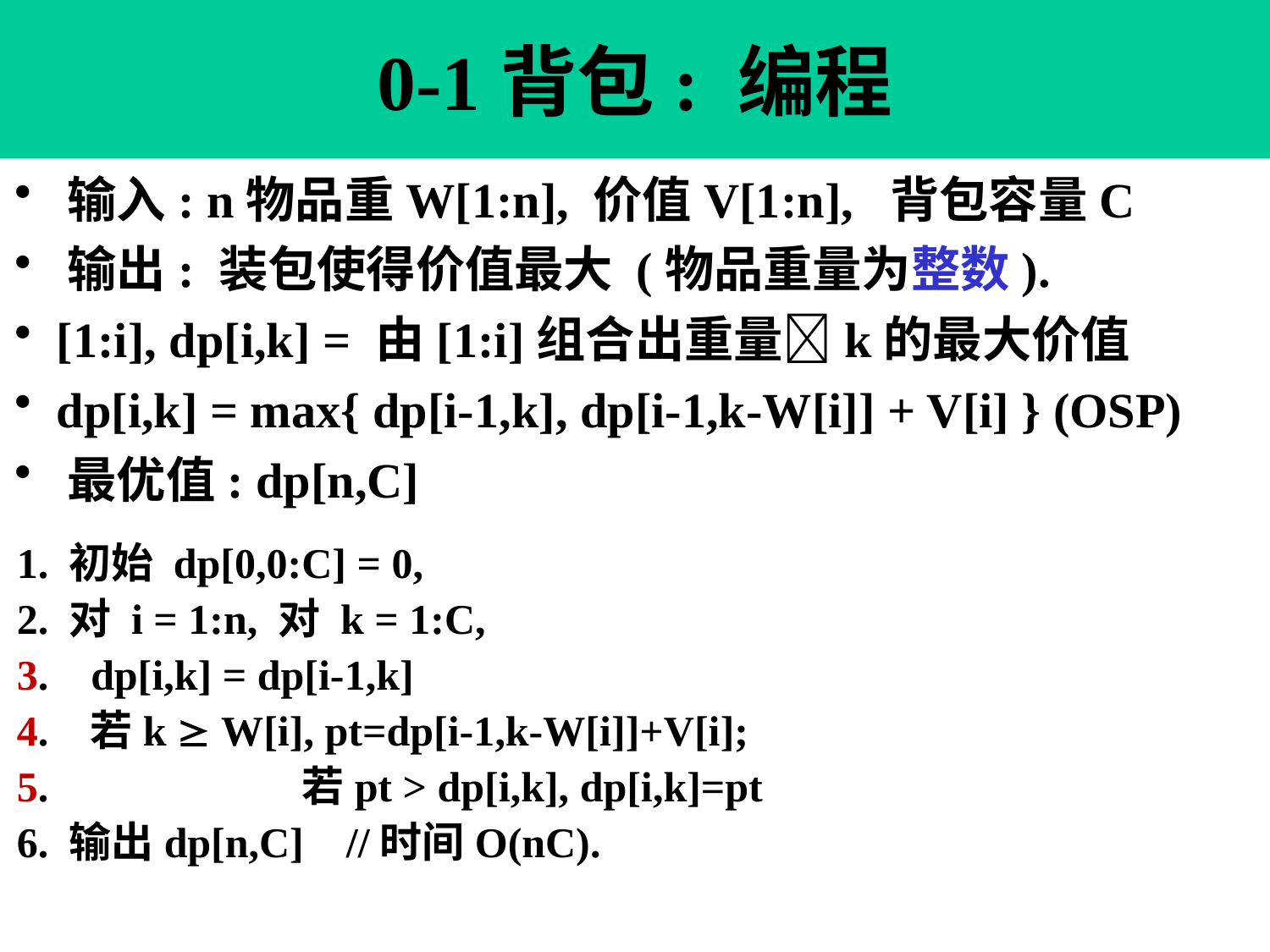

# 0-1背包: 编程
 输入: n物品重W[1:n], 价值V[1:n],  背包容量C
 输出: 装包使得价值最大 (物品重量为整数).
 [1:i], dp[i,k] = 由[1:i]组合出重量≤k的最大价值
 dp[i,k] = max{ dp[i-1,k], dp[i-1,k-W[i]] + V[i] } (OSP)
 最优值: dp[n,C]
1. 初始 dp[0,0:C] = 0,
2. 对 i = 1:n, 对 k = 1:C,
3.    dp[i,k] = dp[i-1,k]
4.   若k ≥ W[i], pt=dp[i-1,k-W[i]]+V[i];
5.                       若pt > dp[i,k], dp[i,k]=pt
6. 输出dp[n,C]    //时间O(nC).